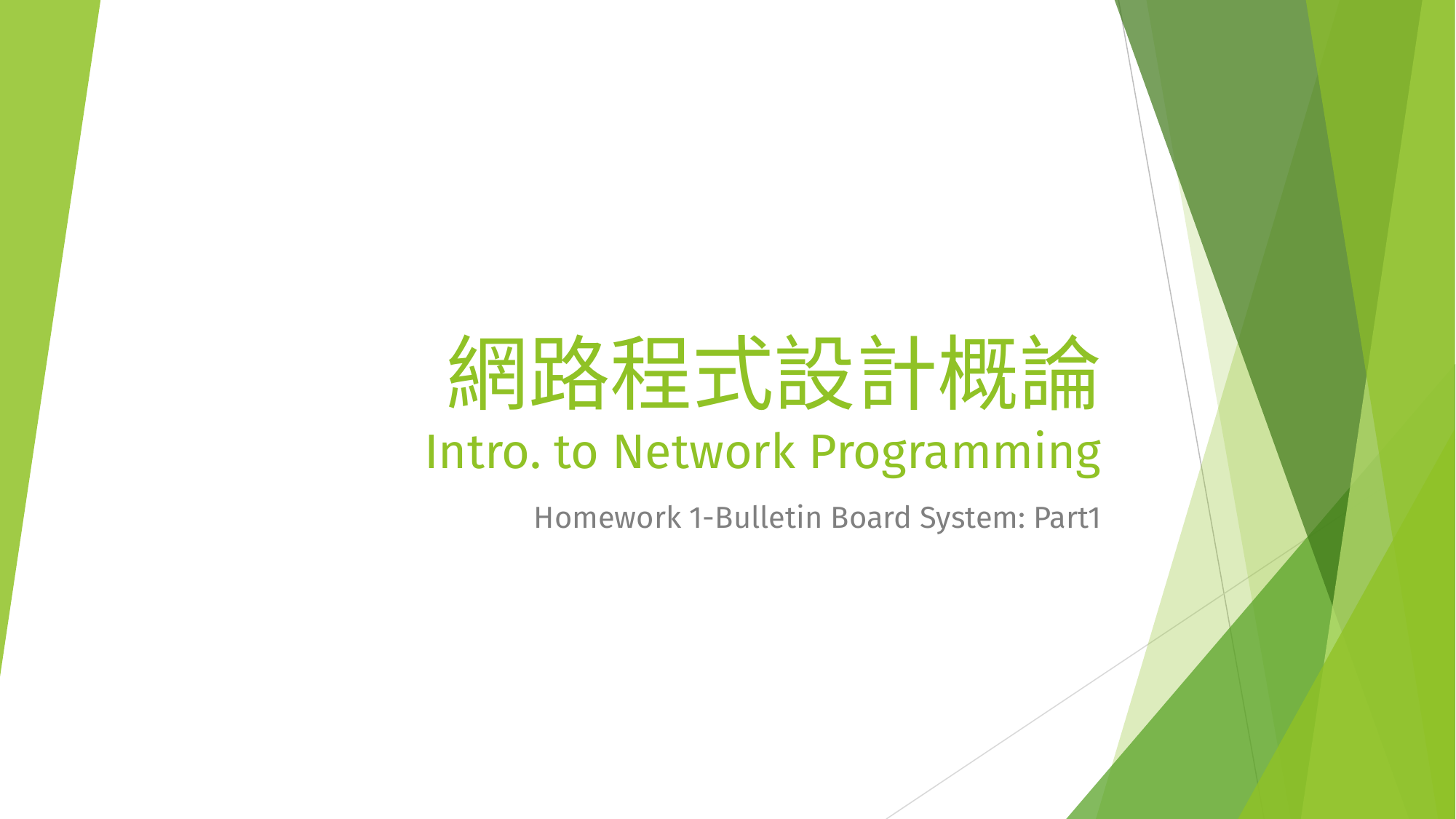

網路程式設計概論
Intro. to Network Programming
Homework 1-Bulletin Board System: Part1